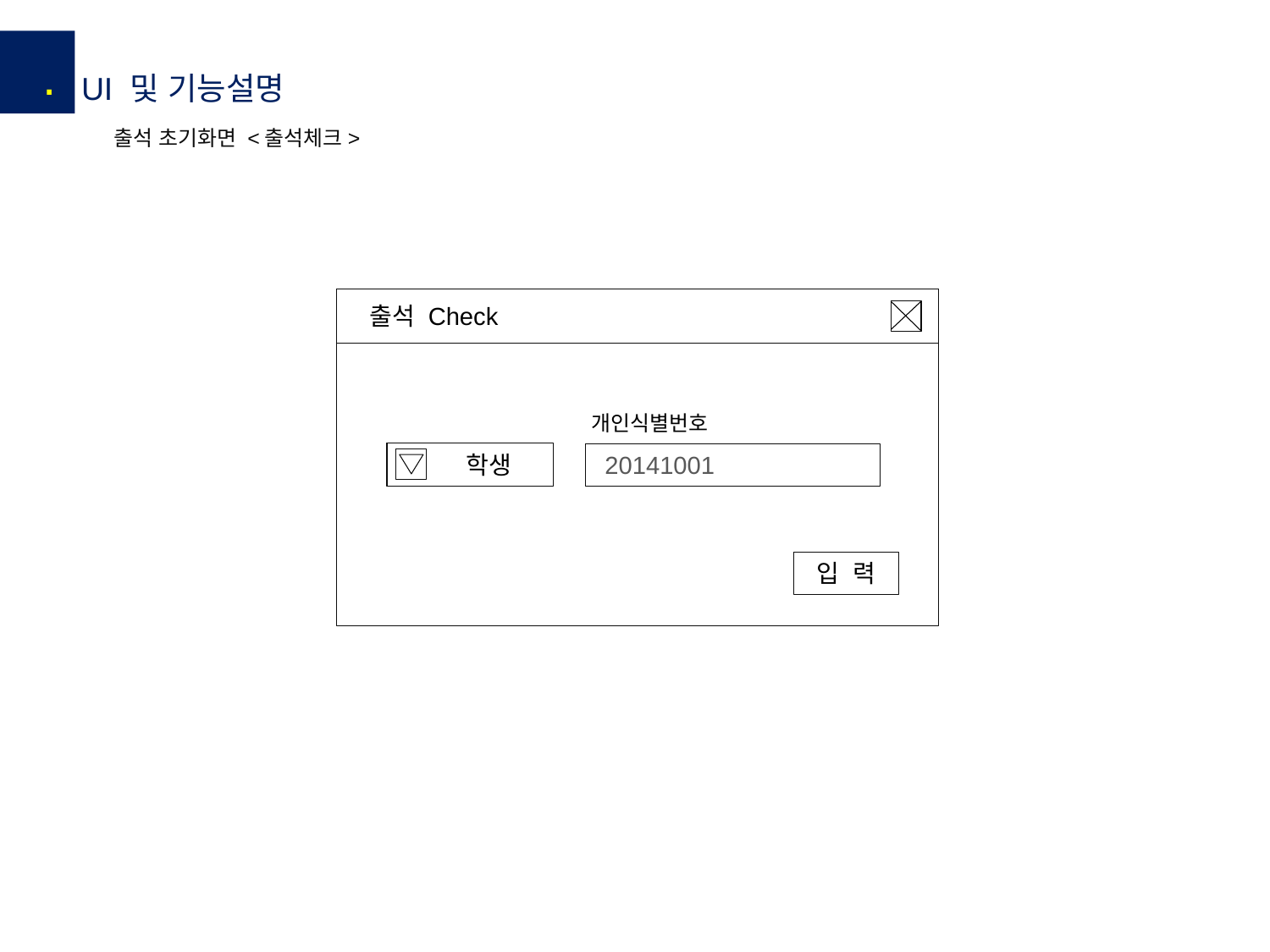

5.

윤고딕310
UI 및 기능설명
출석 초기화면 <출석체크>
윤고딕330
윤고딕350

출석 Check

개인식별번호

학생

20141001

입  력